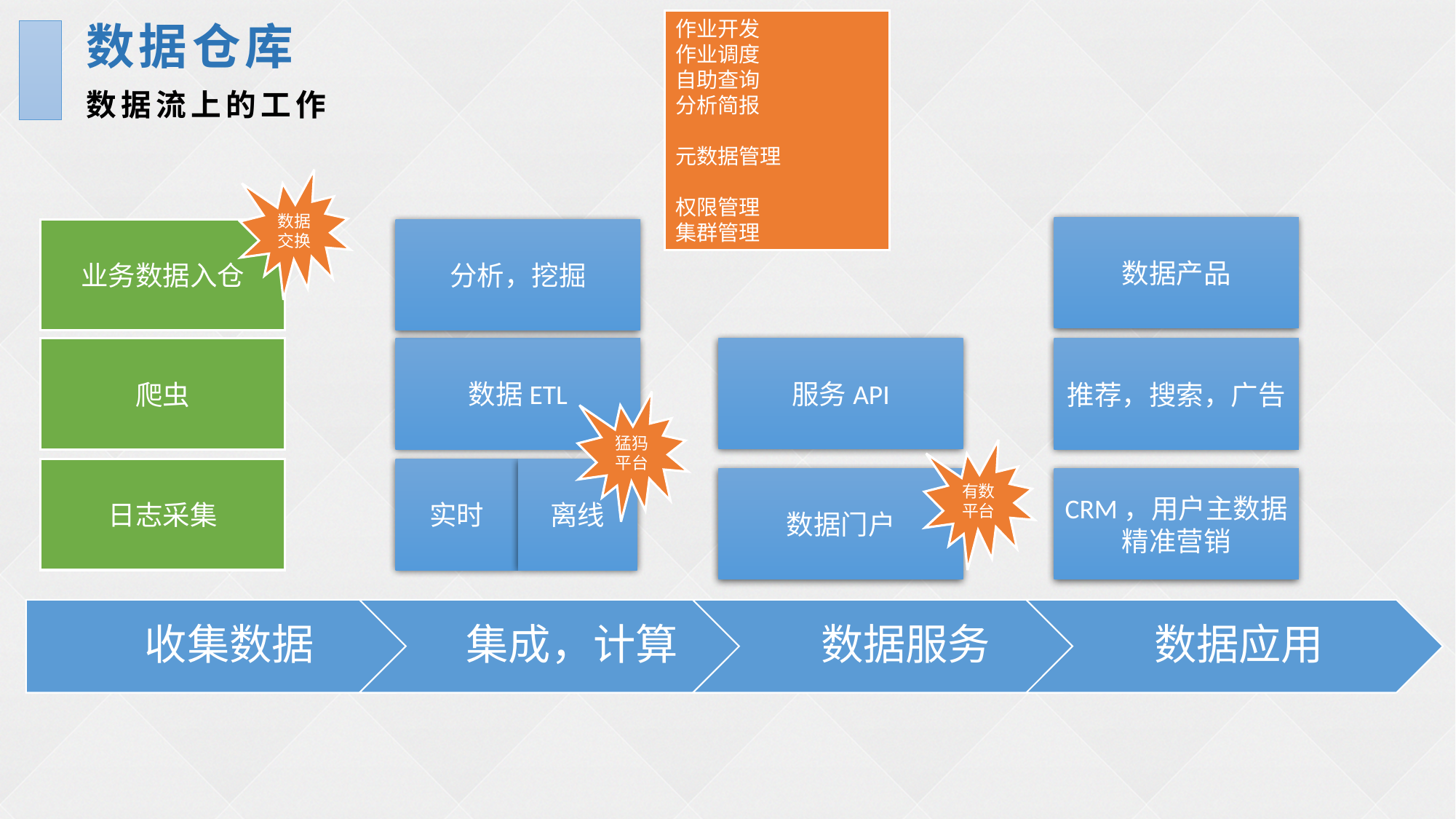

数据仓库

数据流上的工作
作业开发
作业调度
自助查询
分析简报

元数据管理

权限管理
集群管理
数据交换
数据产品
分析，挖掘
业务数据入仓
服务API
数据ETL
爬虫
推荐，搜索，广告
猛犸平台
有数
平台
离线
日志采集
实时
数据门户
CRM，用户主数据精准营销
收集数据
集成，计算
数据服务
数据应用